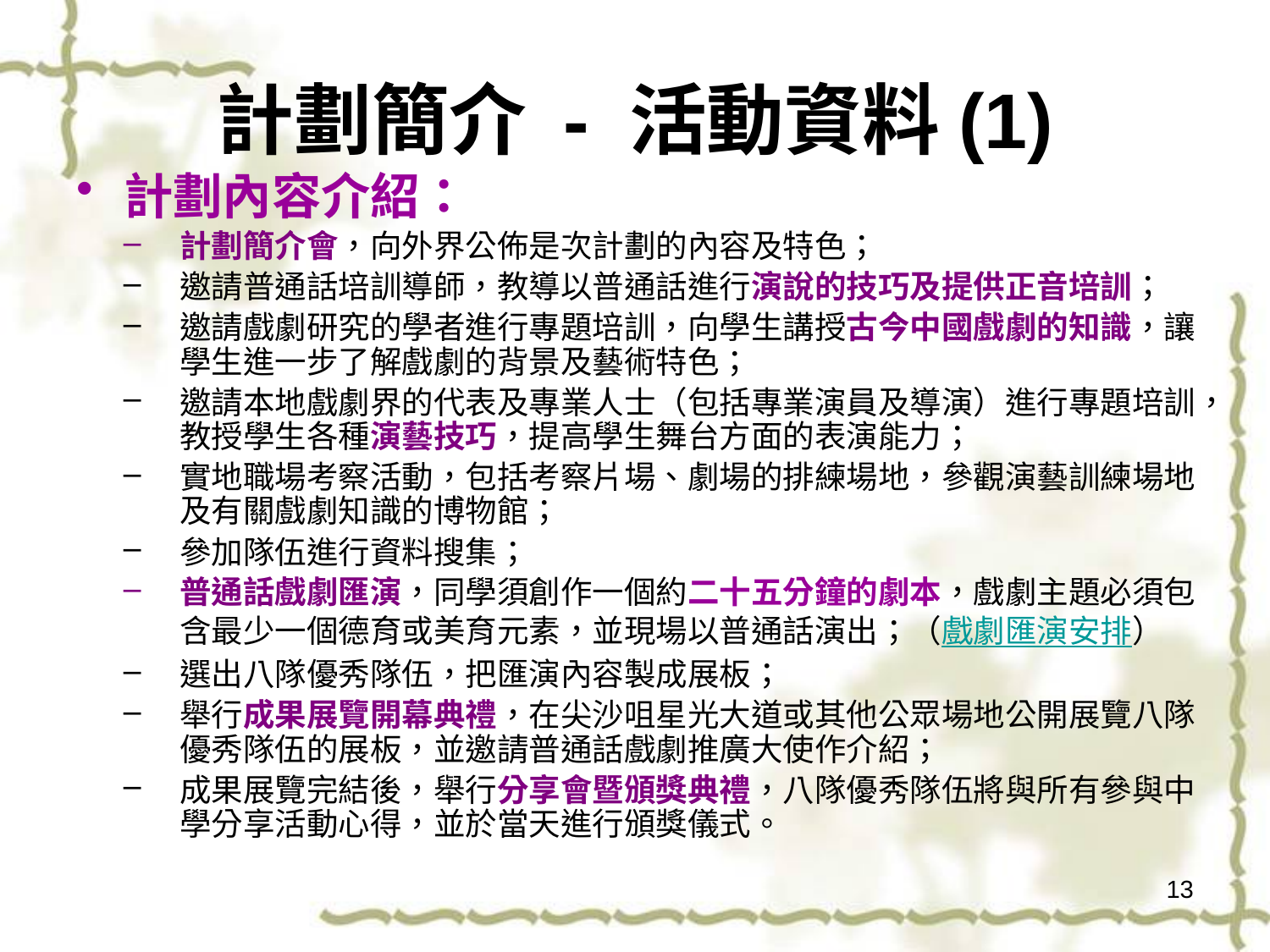

# 計劃簡介 - 活動資料(1)
計劃內容介紹：
計劃簡介會，向外界公佈是次計劃的內容及特色；
邀請普通話培訓導師，教導以普通話進行演說的技巧及提供正音培訓；
邀請戲劇研究的學者進行專題培訓，向學生講授古今中國戲劇的知識，讓學生進一步了解戲劇的背景及藝術特色；
邀請本地戲劇界的代表及專業人士（包括專業演員及導演）進行專題培訓，教授學生各種演藝技巧，提高學生舞台方面的表演能力；
實地職場考察活動，包括考察片場、劇場的排練場地，參觀演藝訓練場地及有關戲劇知識的博物館；
參加隊伍進行資料搜集；
普通話戲劇匯演，同學須創作一個約二十五分鐘的劇本，戲劇主題必須包含最少一個德育或美育元素，並現場以普通話演出；（戲劇匯演安排）
選出八隊優秀隊伍，把匯演內容製成展板；
舉行成果展覽開幕典禮，在尖沙咀星光大道或其他公眾場地公開展覽八隊優秀隊伍的展板，並邀請普通話戲劇推廣大使作介紹；
成果展覽完結後，舉行分享會暨頒獎典禮，八隊優秀隊伍將與所有參與中學分享活動心得，並於當天進行頒獎儀式。
13